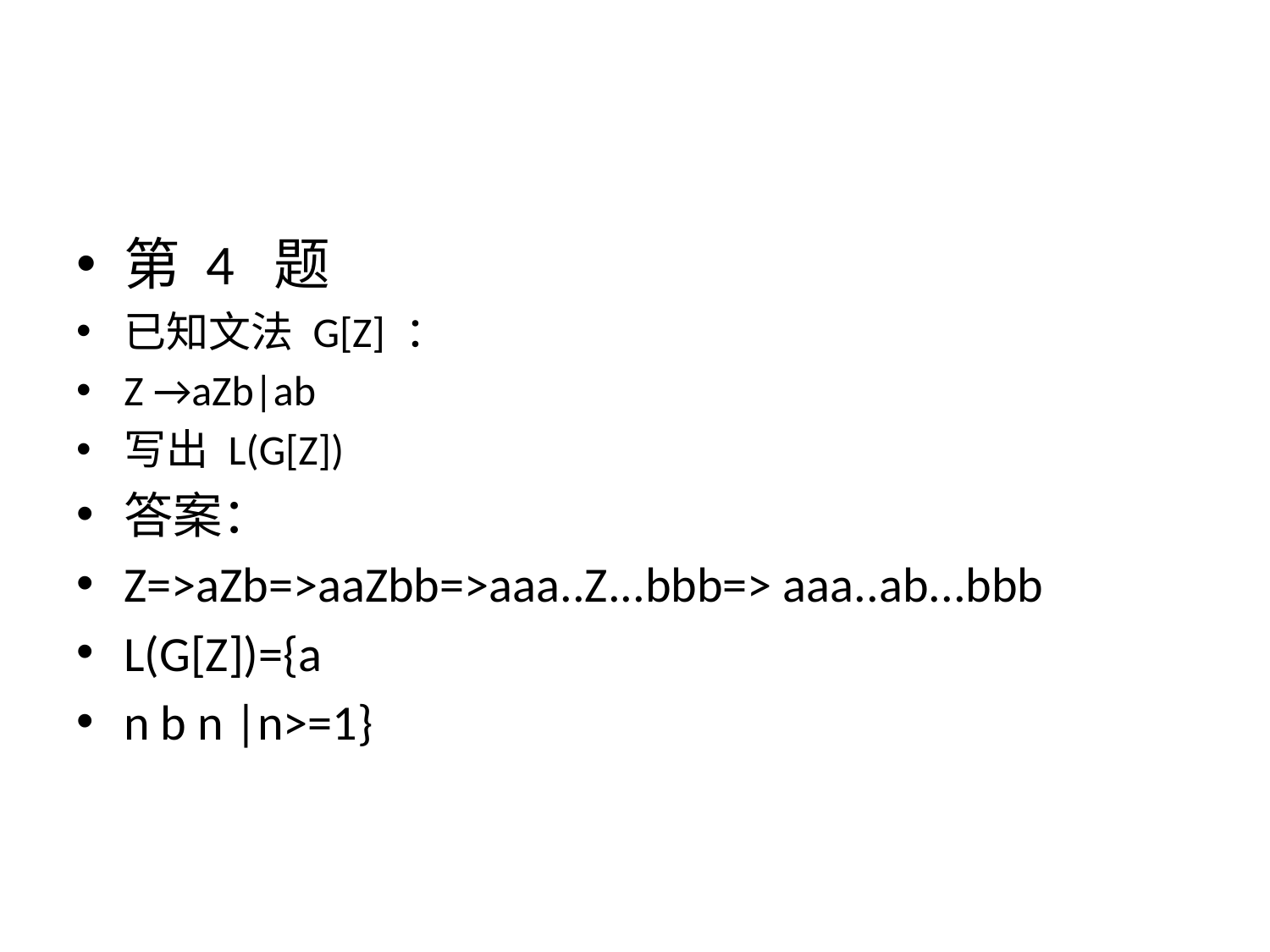

#
第 4  题
已知文法 G[Z] ：
Z →aZb|ab
写出 L(G[Z])
答案：
Z=>aZb=>aaZbb=>aaa..Z...bbb=> aaa..ab...bbb
L(G[Z])={a
n b n |n>=1}